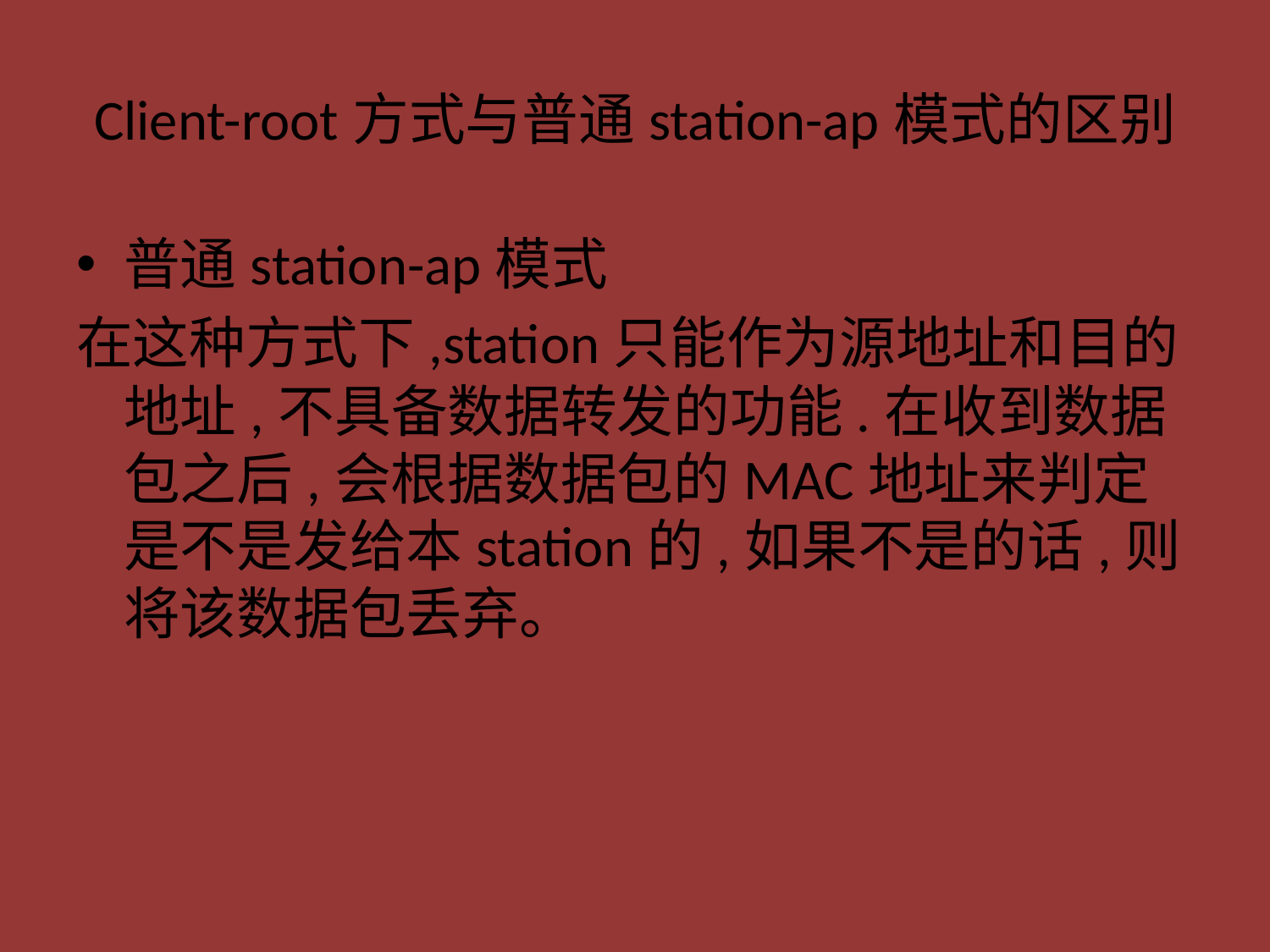

# Client-root方式与普通station-ap模式的区别
普通station-ap模式
在这种方式下,station只能作为源地址和目的地址,不具备数据转发的功能.在收到数据包之后,会根据数据包的MAC地址来判定是不是发给本station的,如果不是的话,则将该数据包丢弃。